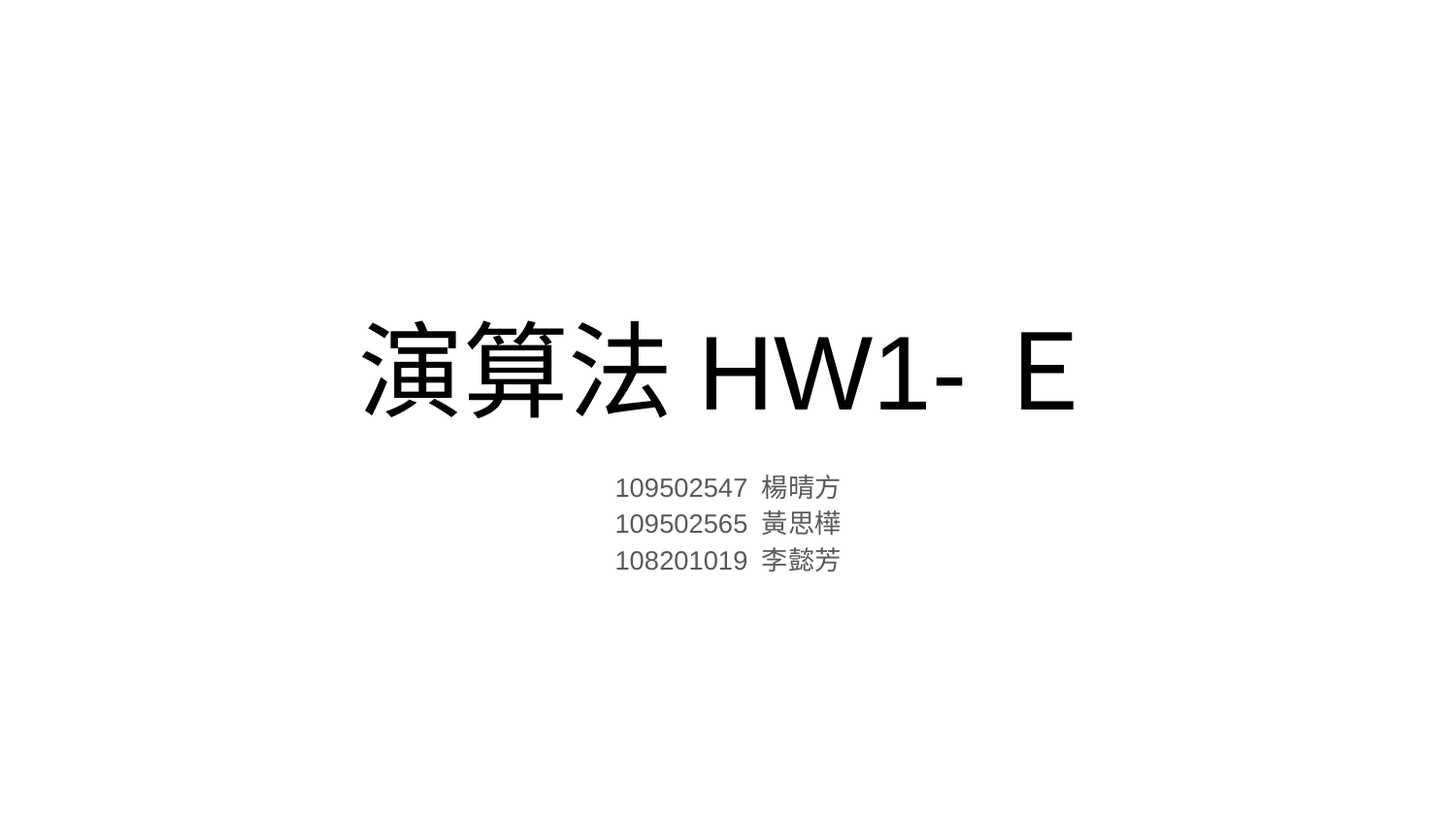

# 演算法HW1-Ｅ
109502547 楊晴方
109502565 黃思樺
108201019 李懿芳